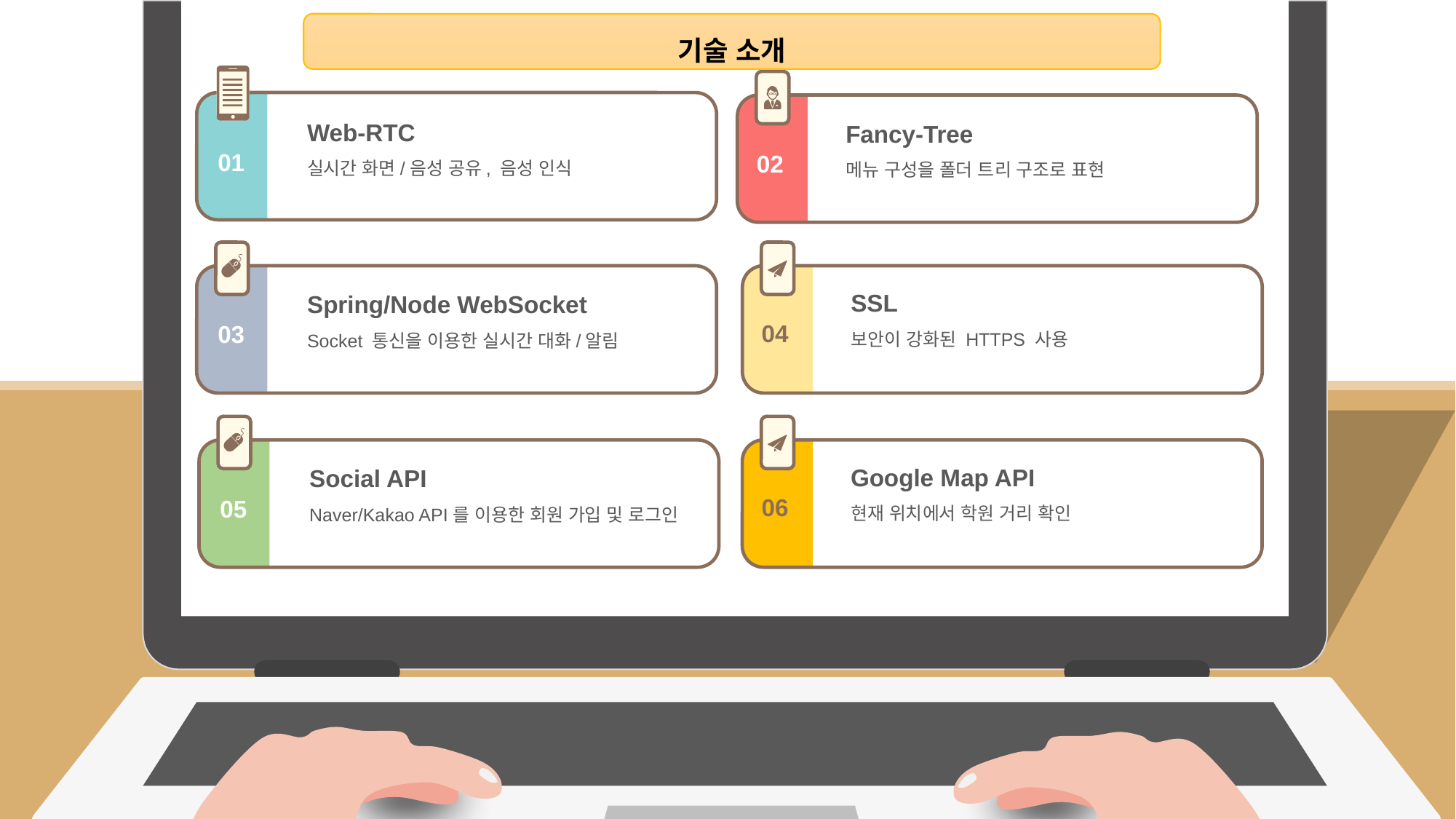

기술 소개

Web-RTC
실시간 화면/음성 공유, 음성 인식
01

Fancy-Tree
메뉴 구성을 폴더 트리 구조로 표현
02

Spring/Node WebSocket
Socket 통신을 이용한 실시간 대화/알림
03

SSL
보안이 강화된 HTTPS 사용
04

Social API
Naver/Kakao API를 이용한 회원 가입 및 로그인
05

Google Map API
현재 위치에서 학원 거리 확인
06